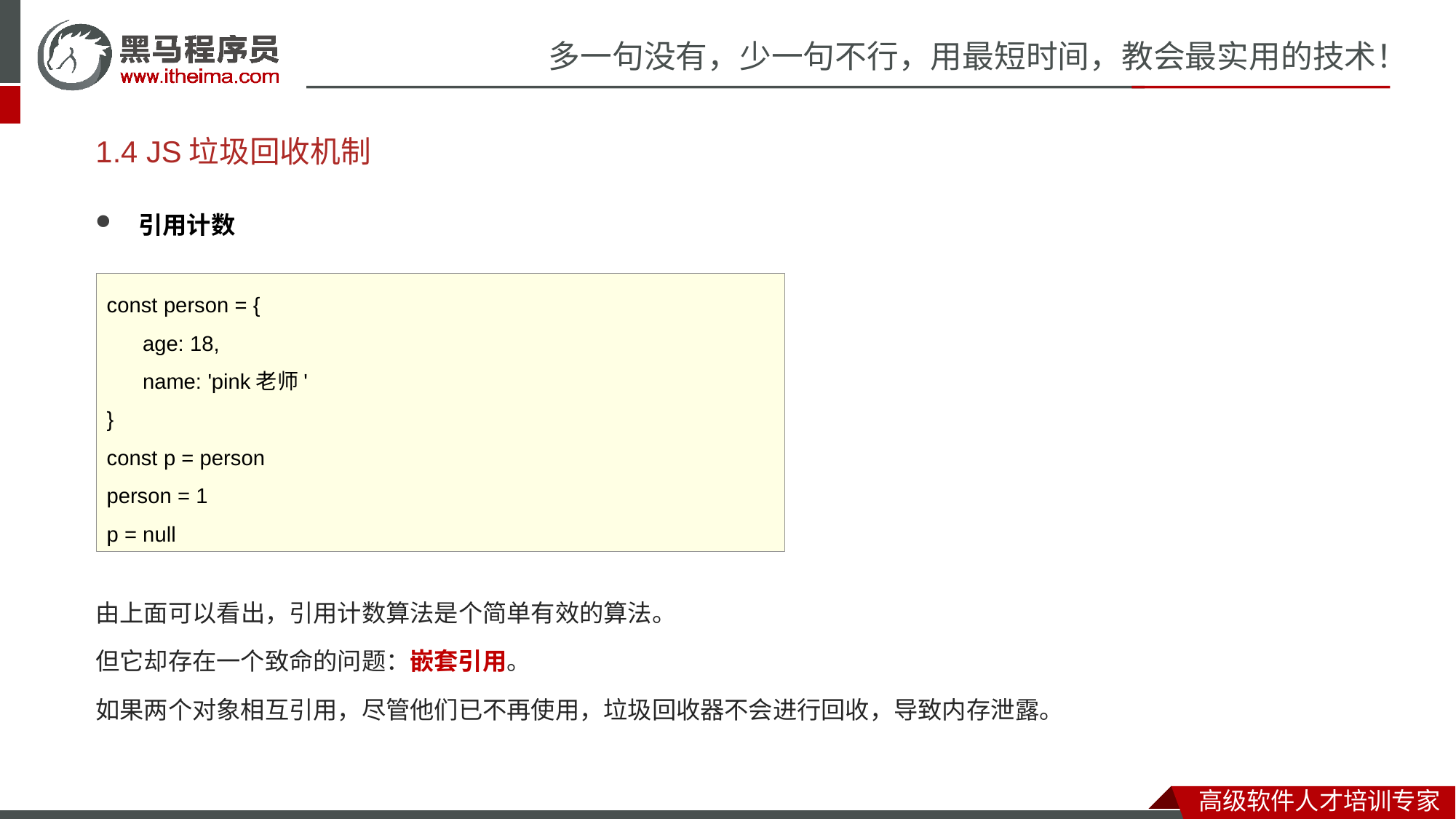

# 1.4 JS垃圾回收机制
引用计数

由上面可以看出，引用计数算法是个简单有效的算法。
但它却存在一个致命的问题：嵌套引用。
如果两个对象相互引用，尽管他们已不再使用，垃圾回收器不会进行回收，导致内存泄露。
const person = {
      age: 18,
      name: 'pink老师'
}
const p = person
person = 1
p = null